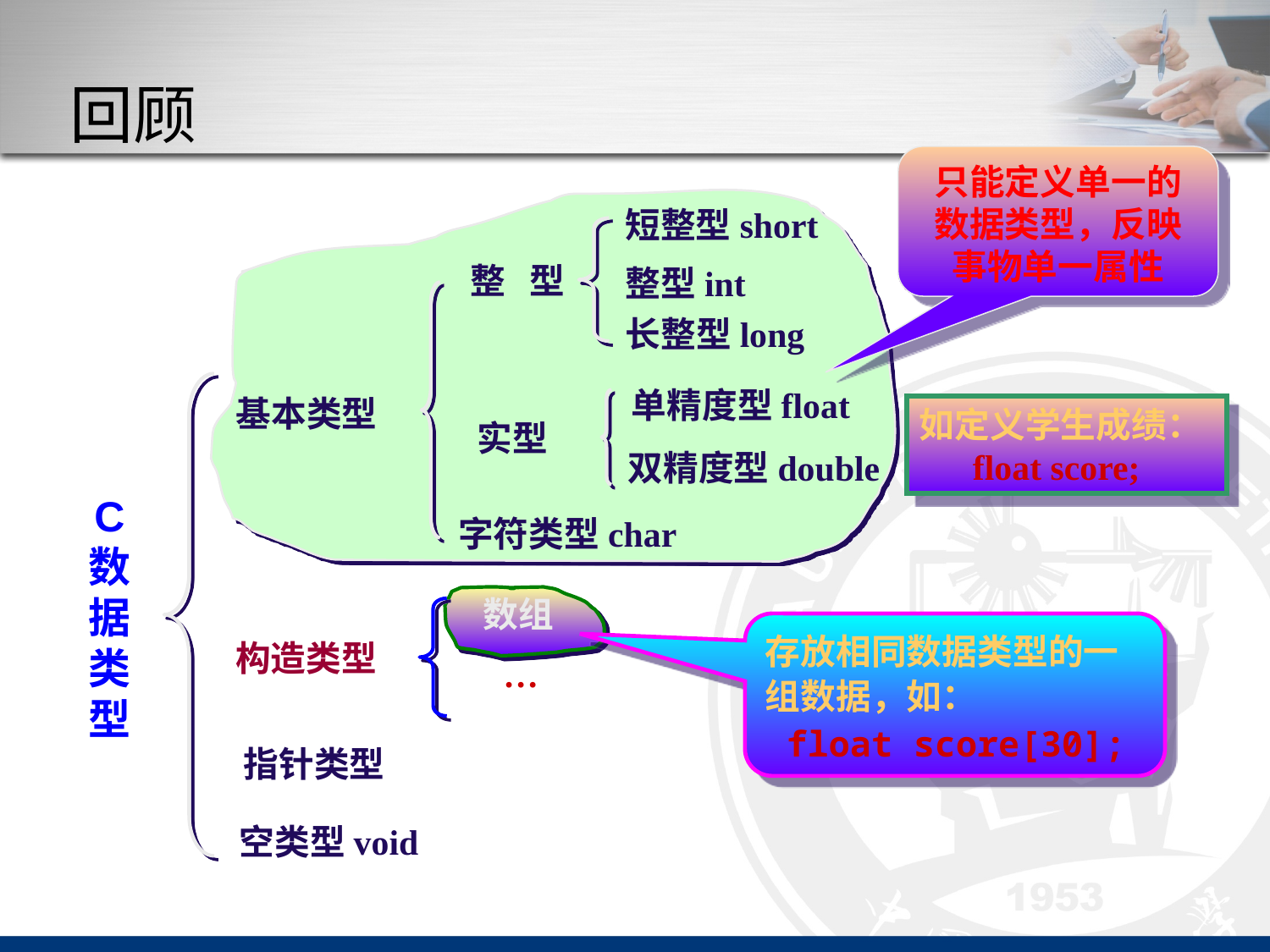

# 回顾
只能定义单一的数据类型，反映事物单一属性

短整型short

整   型
整型int
长整型long

单精度型float

实型
双精度型double
基本类型
字符类型char

C
数
据
类
型
数组

构造类型
…
指针类型
空类型void
如定义学生成绩：
      float score;

存放相同数据类型的一组数据，如：
 float score[30];